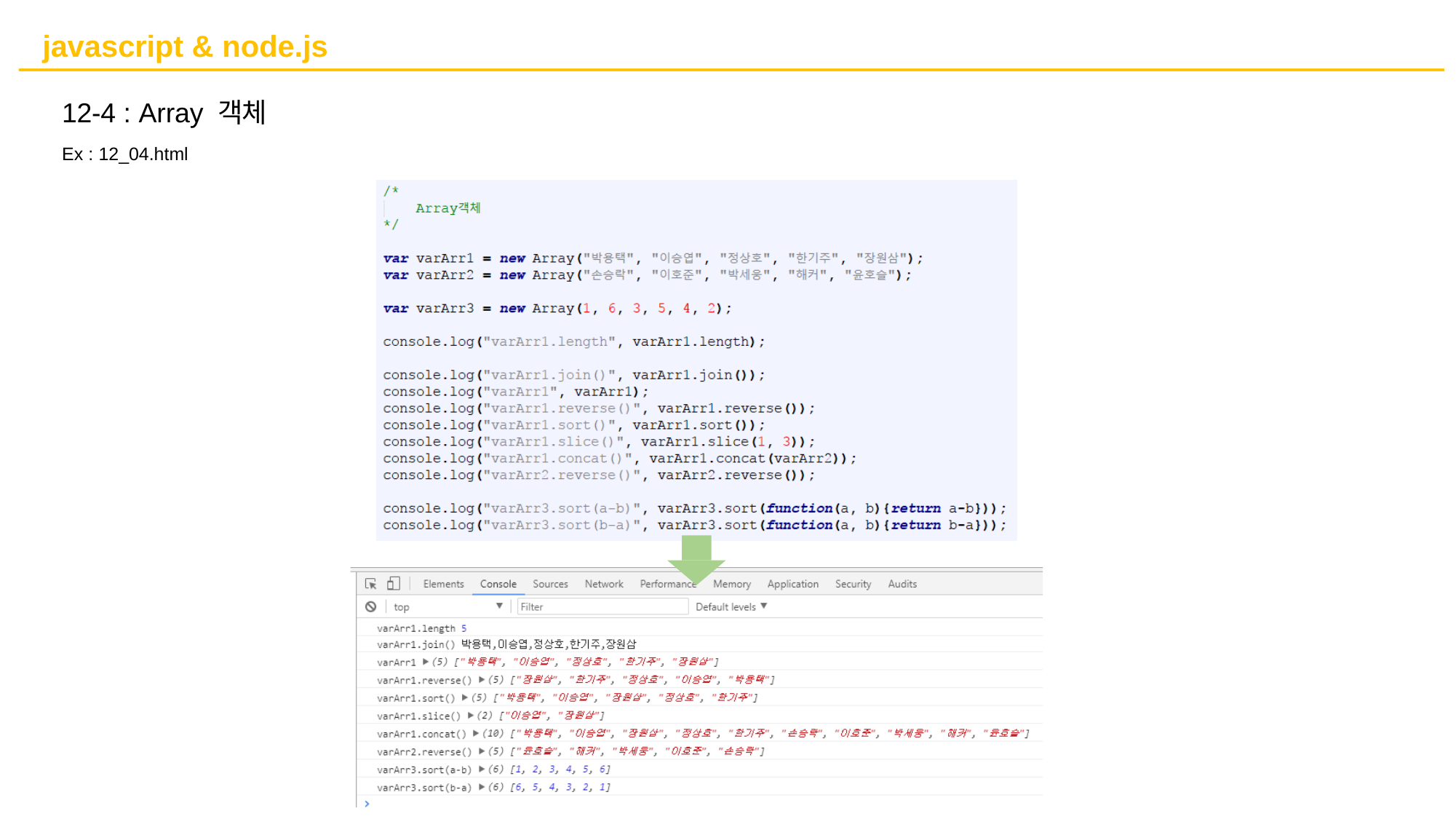

# javascript & node.js

12-4 : Array 객체
Ex : 12_04.html